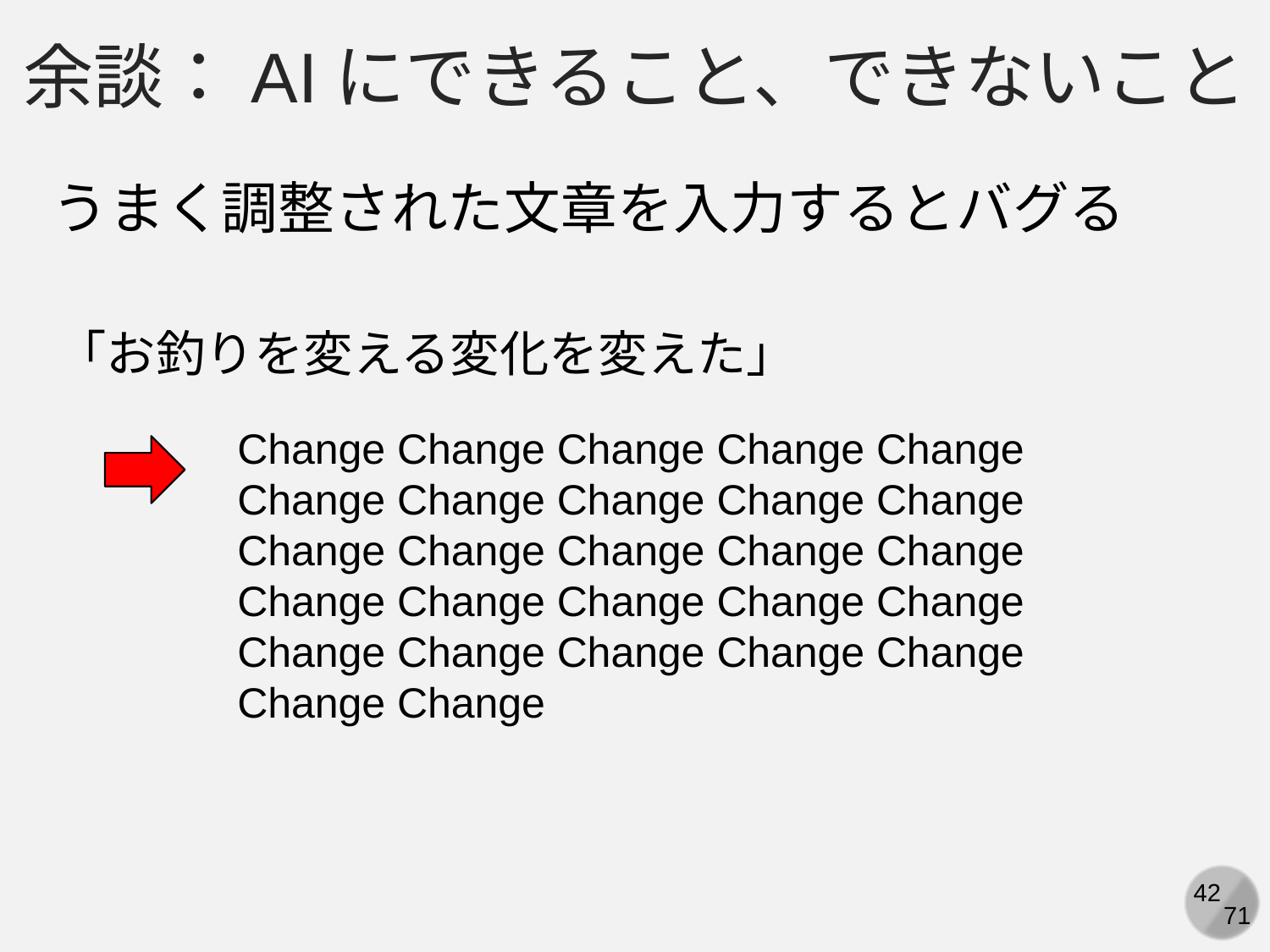

余談：AIにできること、できないこと
うまく調整された文章を入力するとバグる
「お釣りを変える変化を変えた」
Change Change Change Change Change Change Change Change Change Change Change Change Change Change Change Change Change Change Change Change Change Change Change Change Change Change Change